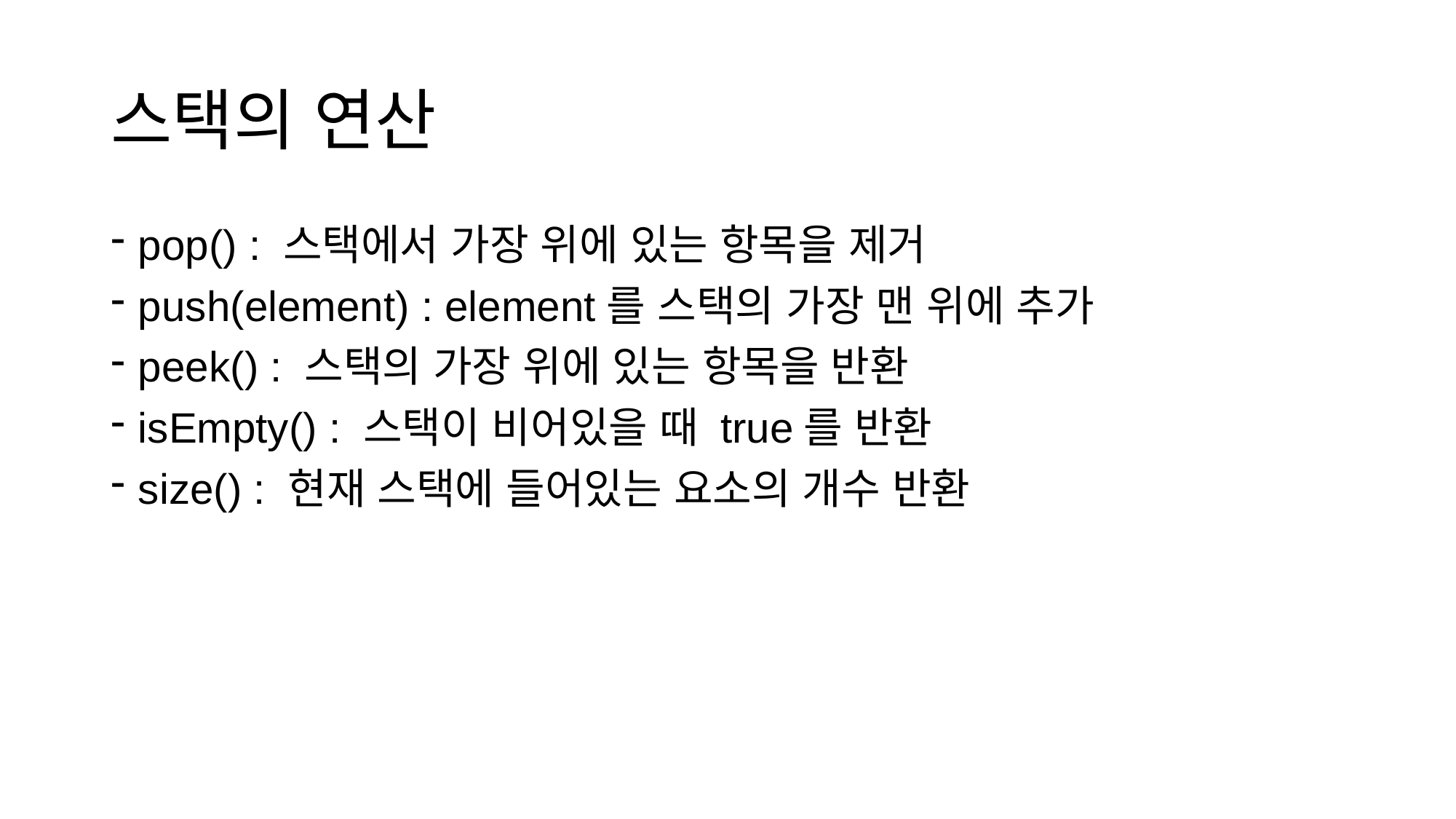

# 스택의 연산
pop() : 스택에서 가장 위에 있는 항목을 제거
push(element) : element를 스택의 가장 맨 위에 추가
peek() : 스택의 가장 위에 있는 항목을 반환
isEmpty() : 스택이 비어있을 때 true를 반환
size() : 현재 스택에 들어있는 요소의 개수 반환